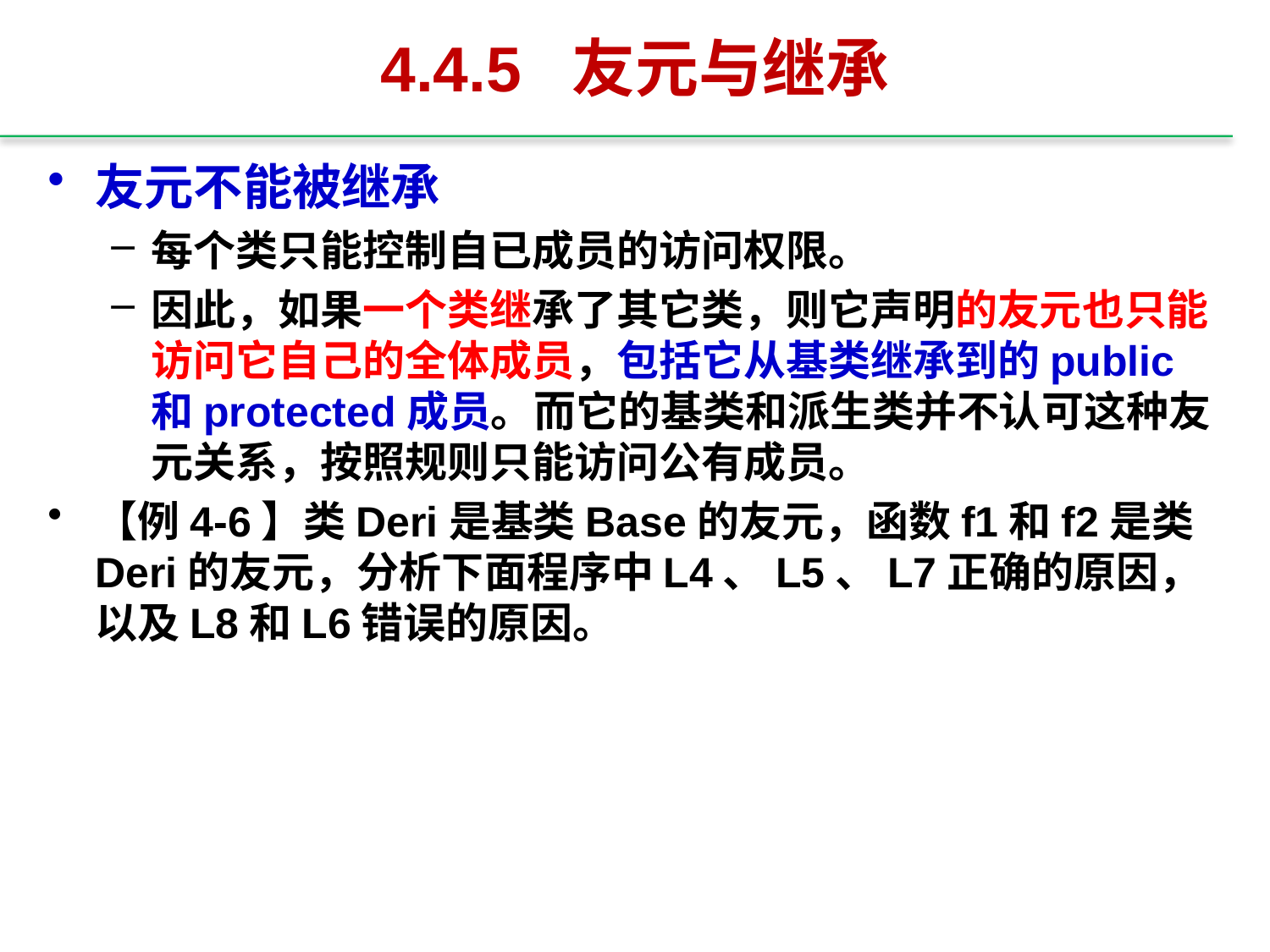

# 4.4.5  友元与继承
友元不能被继承
每个类只能控制自已成员的访问权限。
因此，如果一个类继承了其它类，则它声明的友元也只能访问它自己的全体成员，包括它从基类继承到的public和protected成员。而它的基类和派生类并不认可这种友元关系，按照规则只能访问公有成员。
【例4-6】类Deri是基类Base的友元，函数f1和f2是类Deri的友元，分析下面程序中L4、L5、L7正确的原因，以及L8和L6错误的原因。